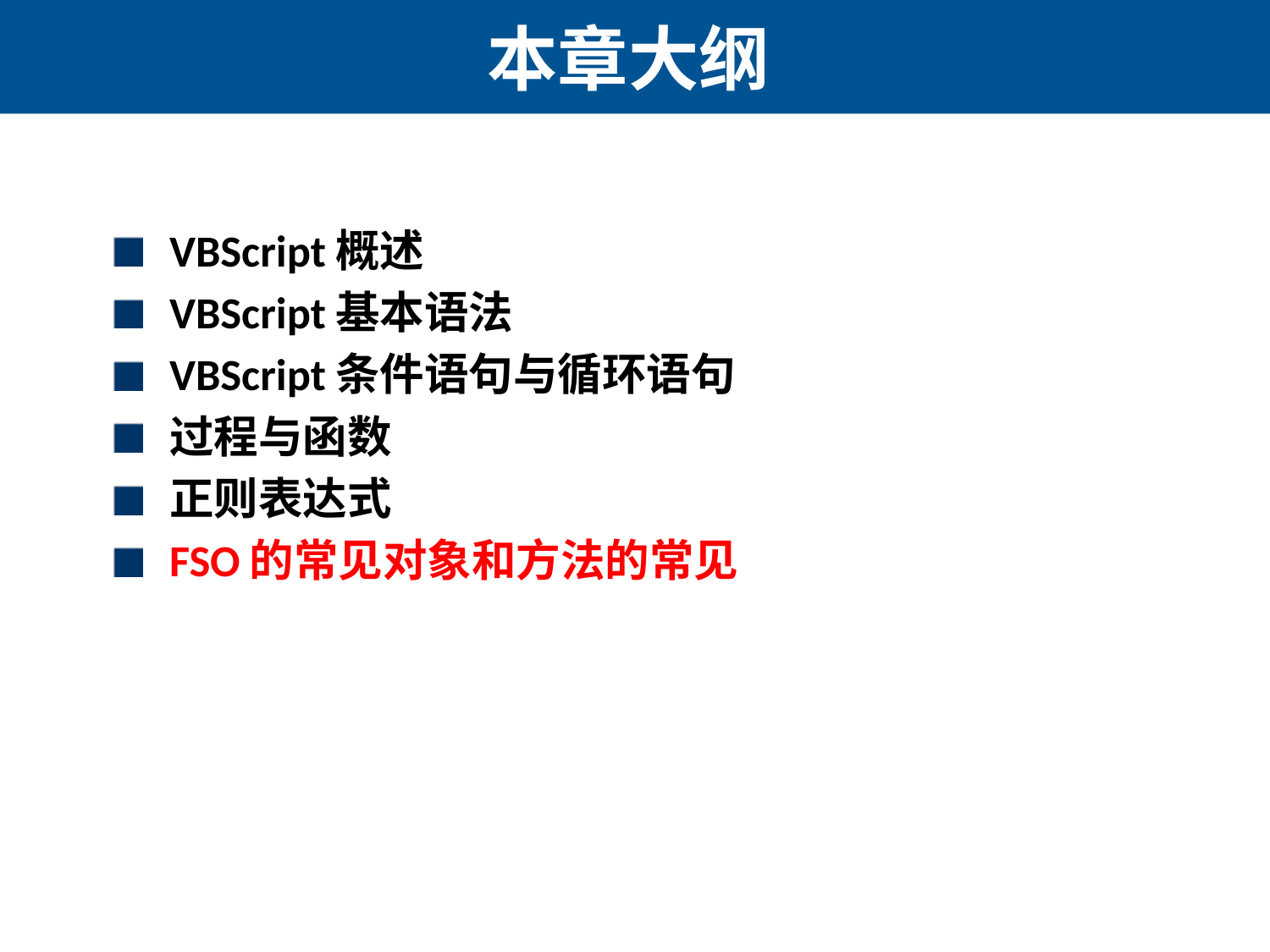

# 本章大纲
VBScript概述
VBScript基本语法
VBScript条件语句与循环语句
过程与函数
正则表达式
FSO的常见对象和方法的常见对象和方法